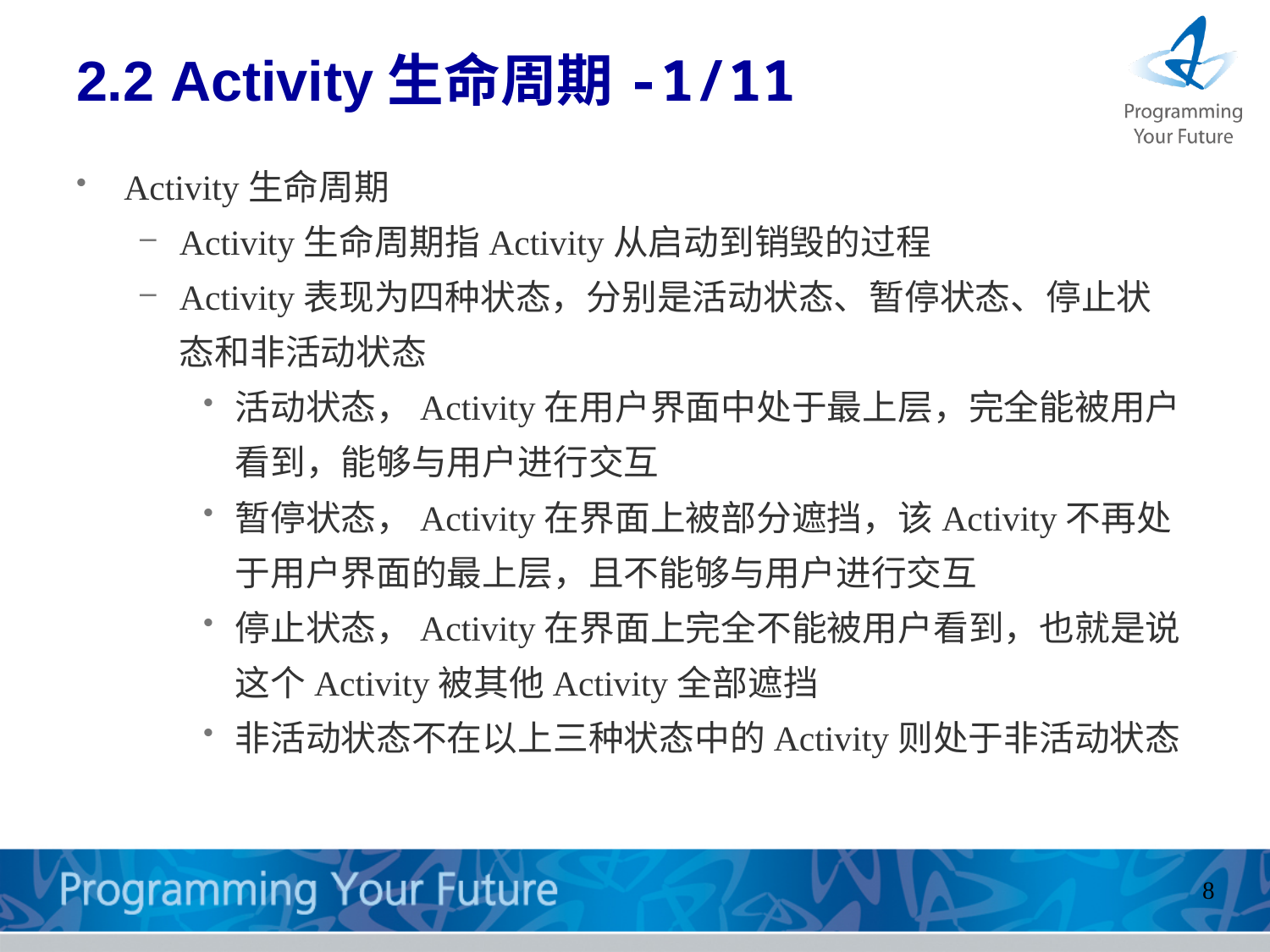

# 2.2 Activity生命周期-1/11
Activity生命周期
Activity生命周期指Activity从启动到销毁的过程
Activity表现为四种状态，分别是活动状态、暂停状态、停止状态和非活动状态
活动状态，Activity在用户界面中处于最上层，完全能被用户看到，能够与用户进行交互
暂停状态，Activity在界面上被部分遮挡，该Activity不再处于用户界面的最上层，且不能够与用户进行交互
停止状态，Activity在界面上完全不能被用户看到，也就是说这个Activity被其他Activity全部遮挡
非活动状态不在以上三种状态中的Activity则处于非活动状态